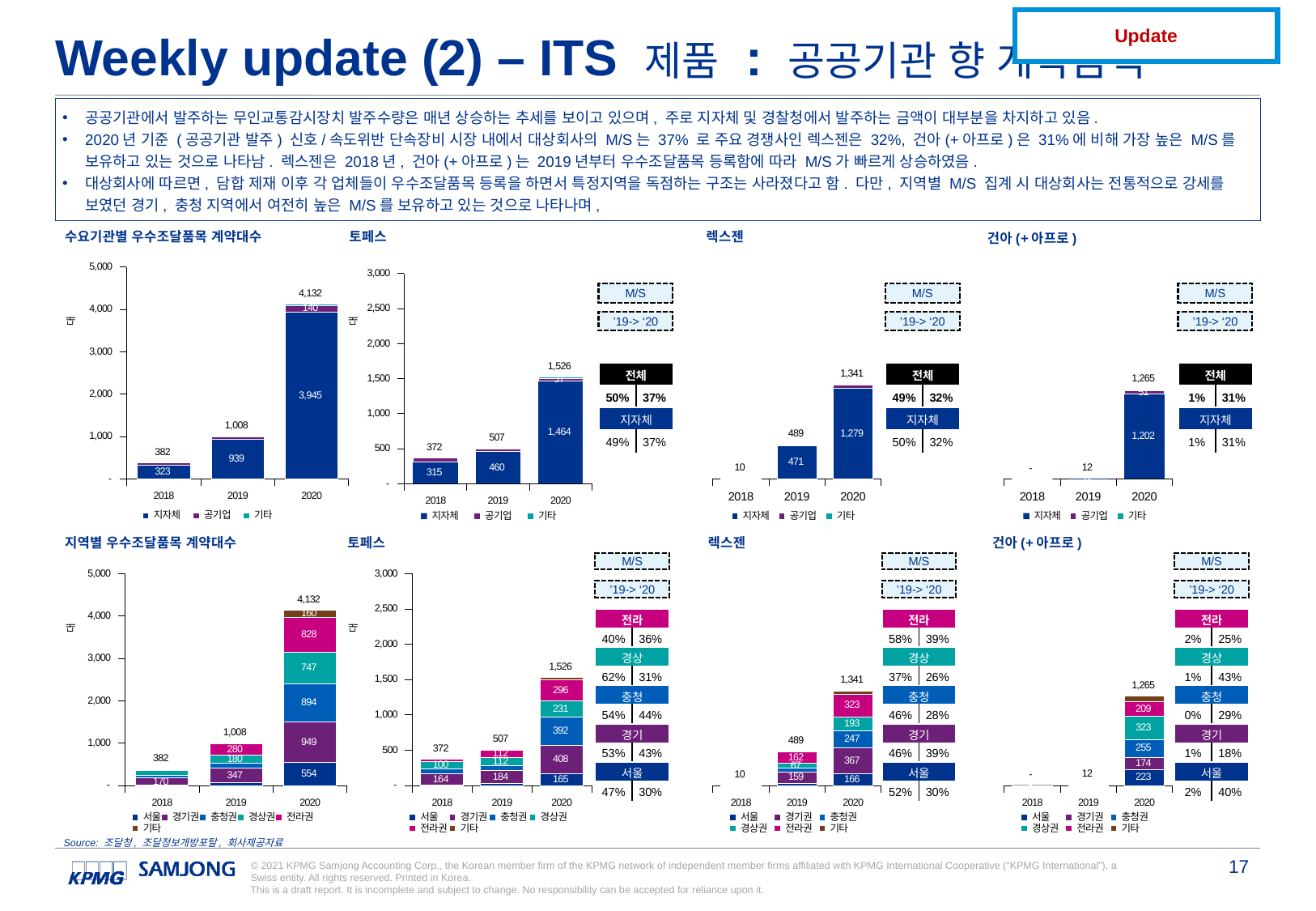

Update
Weekly update (2) – ITS 제품 : 공공기관 향 계약금액
공공기관에서 발주하는 무인교통감시장치 발주수량은 매년 상승하는 추세를 보이고 있으며, 주로 지자체 및 경찰청에서 발주하는 금액이 대부분을 차지하고 있음.
2020년 기준 (공공기관 발주) 신호/속도위반 단속장비 시장 내에서 대상회사의 M/S는 37% 로 주요 경쟁사인 렉스젠은 32%, 건아(+아프로)은 31%에 비해 가장 높은 M/S를 보유하고 있는 것으로 나타남. 렉스젠은 2018년, 건아(+아프로)는 2019년부터 우수조달품목 등록함에 따라 M/S가 빠르게 상승하였음.
대상회사에 따르면, 담합 제재 이후 각 업체들이 우수조달품목 등록을 하면서 특정지역을 독점하는 구조는 사라졌다고 함. 다만, 지역별 M/S 집계 시 대상회사는 전통적으로 강세를 보였던 경기, 충청 지역에서 여전히 높은 M/S를 보유하고 있는 것으로 나타나며,

### Chart: 수요기관별 우수조달품목 계약대수

| Category | 지자체 | 공기업 | 기타 | 합계 |
|---|---|---|---|---|
| 2018 | 323.0 | 50.0 | 9.0 | 382.0 |
| 2019 | 939.0 | 47.0 | 22.0 | 1008.0 |
| 2020 | 3945.0 | 140.0 | 47.0 | 4132.0 |

### Chart: 토페스

| Category | 지자체 | 공기업 | 기타 | 합계 |
|---|---|---|---|---|
| 2018 | 315.0 | 48.0 | 9.0 | 372.0 |
| 2019 | 460.0 | 34.0 | 13.0 | 507.0 |
| 2020 | 1464.0 | 37.0 | 25.0 | 1526.0 |

### Chart: 렉스젠

| Category | 지자체 | 공기업 | 기타 | 합계 |
|---|---|---|---|---|
| 2018 | 8.0 | 2.0 | 0.0 | 10.0 |
| 2019 | 471.0 | 10.0 | 8.0 | 489.0 |
| 2020 | 1279.0 | 52.0 | 10.0 | 1341.0 |

### Chart: 건아(+아프로)

| Category | 지자체 | 공기업 | 기타 | 합계 |
|---|---|---|---|---|
| 2018 | 0.0 | 0.0 | 0.0 | 0.0 |
| 2019 | 8.0 | 3.0 | 1.0 | 12.0 |
| 2020 | 1202.0 | 51.0 | 12.0 | 1265.0 |
M/S
M/S
M/S
’19-> ‘20
’19-> ‘20
’19-> ‘20
| 전체 |  |
| --- | --- |
| 50% | 37% |
| 지자체 |  |
| 49% | 37% |
| 전체 |  |
| --- | --- |
| 49% | 32% |
| 지자체 |  |
| 50% | 32% |
| 전체 |  |
| --- | --- |
| 1% | 31% |
| 지자체 |  |
| 1% | 31% |

### Chart: 지역별 우수조달품목 계약대수

| Category | 서울 | 경기권 | 충청권 | 경상권 | 전라권 | 기타 | 합계 |
|---|---|---|---|---|---|---|---|
| 2018 | 4.0 | 170.0 | 71.0 | 100.0 | 32.0 | 5.0 | 382.0 |
| 2019 | 62.0 | 347.0 | 124.0 | 180.0 | 280.0 | 15.0 | 1008.0 |
| 2020 | 554.0 | 949.0 | 894.0 | 747.0 | 828.0 | 160.0 | 4132.0 |

### Chart: 토페스

| Category | 서울 | 경기권 | 충청권 | 경상권 | 전라권 | 기타 | 합계 |
|---|---|---|---|---|---|---|---|
| 2018 | 3.0 | 164.0 | 71.0 | 100.0 | 32.0 | 2.0 | 372.0 |
| 2019 | 29.0 | 184.0 | 67.0 | 112.0 | 112.0 | 3.0 | 507.0 |
| 2020 | 165.0 | 408.0 | 392.0 | 231.0 | 296.0 | 34.0 | 1526.0 |

### Chart: 렉스젠

| Category | 서울 | 경기권 | 충청권 | 경상권 | 전라권 | 기타 | 합계 |
|---|---|---|---|---|---|---|---|
| 2018 | 1.0 | 6.0 | 0.0 | 0.0 | 0.0 | 3.0 | 10.0 |
| 2019 | 32.0 | 159.0 | 57.0 | 67.0 | 162.0 | 12.0 | 489.0 |
| 2020 | 166.0 | 367.0 | 247.0 | 193.0 | 323.0 | 45.0 | 1341.0 |

### Chart: 건아(+아프로)

| Category | 서울 | 경기권 | 충청권 | 경상권 | 전라권 | 기타 | 합계 |
|---|---|---|---|---|---|---|---|
| 2018 | 0.0 | 0.0 | 0.0 | 0.0 | 0.0 | 0.0 | 0.0 |
| 2019 | 1.0 | 4.0 | 0.0 | 1.0 | 6.0 | 0.0 | 12.0 |
| 2020 | 223.0 | 174.0 | 255.0 | 323.0 | 209.0 | 81.0 | 1265.0 |
M/S
M/S
M/S
’19-> ‘20
’19-> ‘20
’19-> ‘20
| 전라 |  |
| --- | --- |
| 40% | 36% |
| 경상 |  |
| 62% | 31% |
| 충청 |  |
| 54% | 44% |
| 경기 |  |
| 53% | 43% |
| 서울 |  |
| 47% | 30% |
| 전라 |  |
| --- | --- |
| 58% | 39% |
| 경상 |  |
| 37% | 26% |
| 충청 |  |
| 46% | 28% |
| 경기 |  |
| 46% | 39% |
| 서울 |  |
| 52% | 30% |
| 전라 |  |
| --- | --- |
| 2% | 25% |
| 경상 |  |
| 1% | 43% |
| 충청 |  |
| 0% | 29% |
| 경기 |  |
| 1% | 18% |
| 서울 |  |
| 2% | 40% |
Source: 조달청, 조달정보개방포탈, 회사제공자료